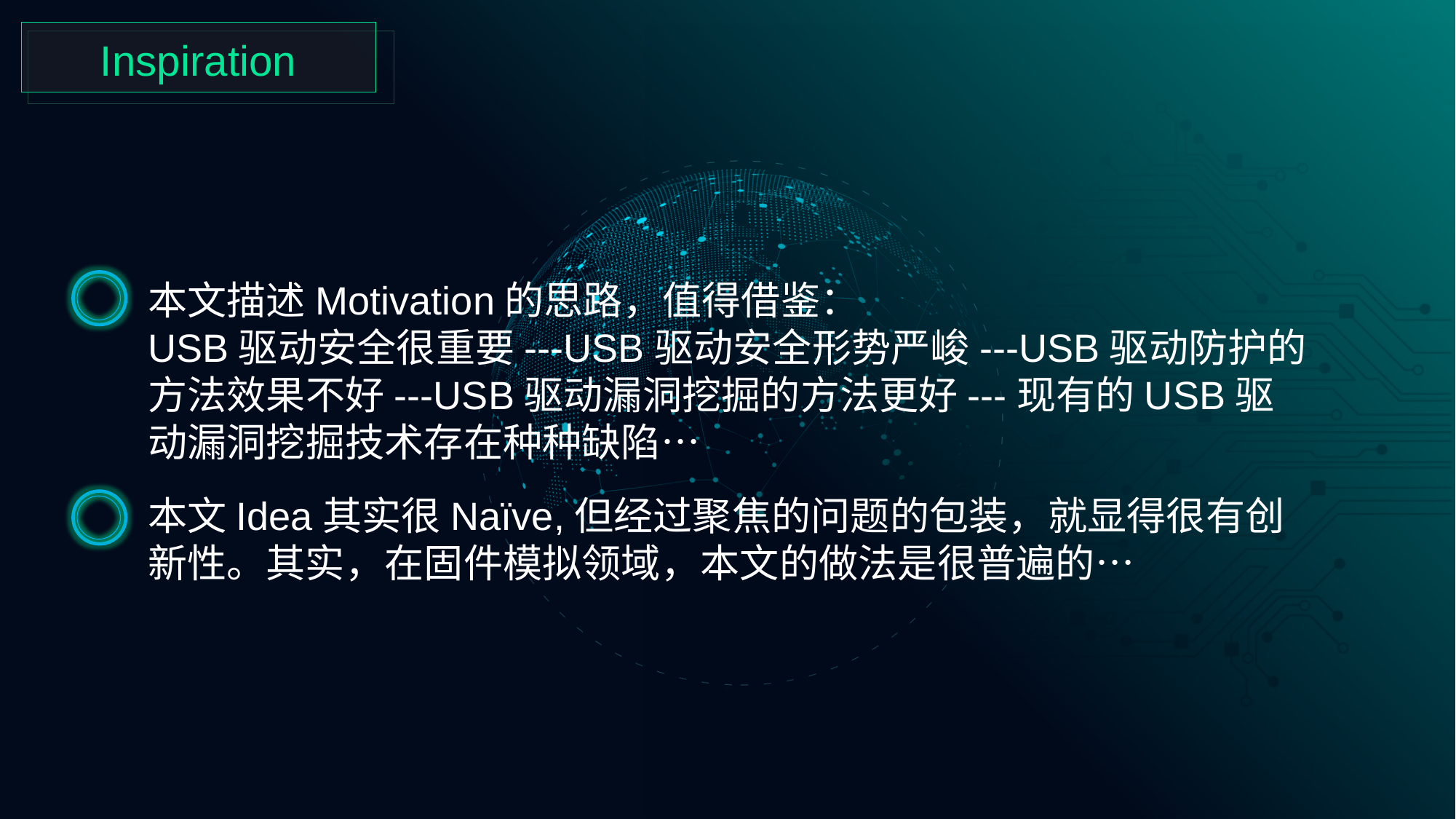

Inspiration

本文描述Motivation的思路，值得借鉴：
USB驱动安全很重要---USB驱动安全形势严峻---USB驱动防护的方法效果不好---USB驱动漏洞挖掘的方法更好---现有的USB驱动漏洞挖掘技术存在种种缺陷…

本文Idea其实很Naïve,但经过聚焦的问题的包装，就显得很有创新性。其实，在固件模拟领域，本文的做法是很普遍的…